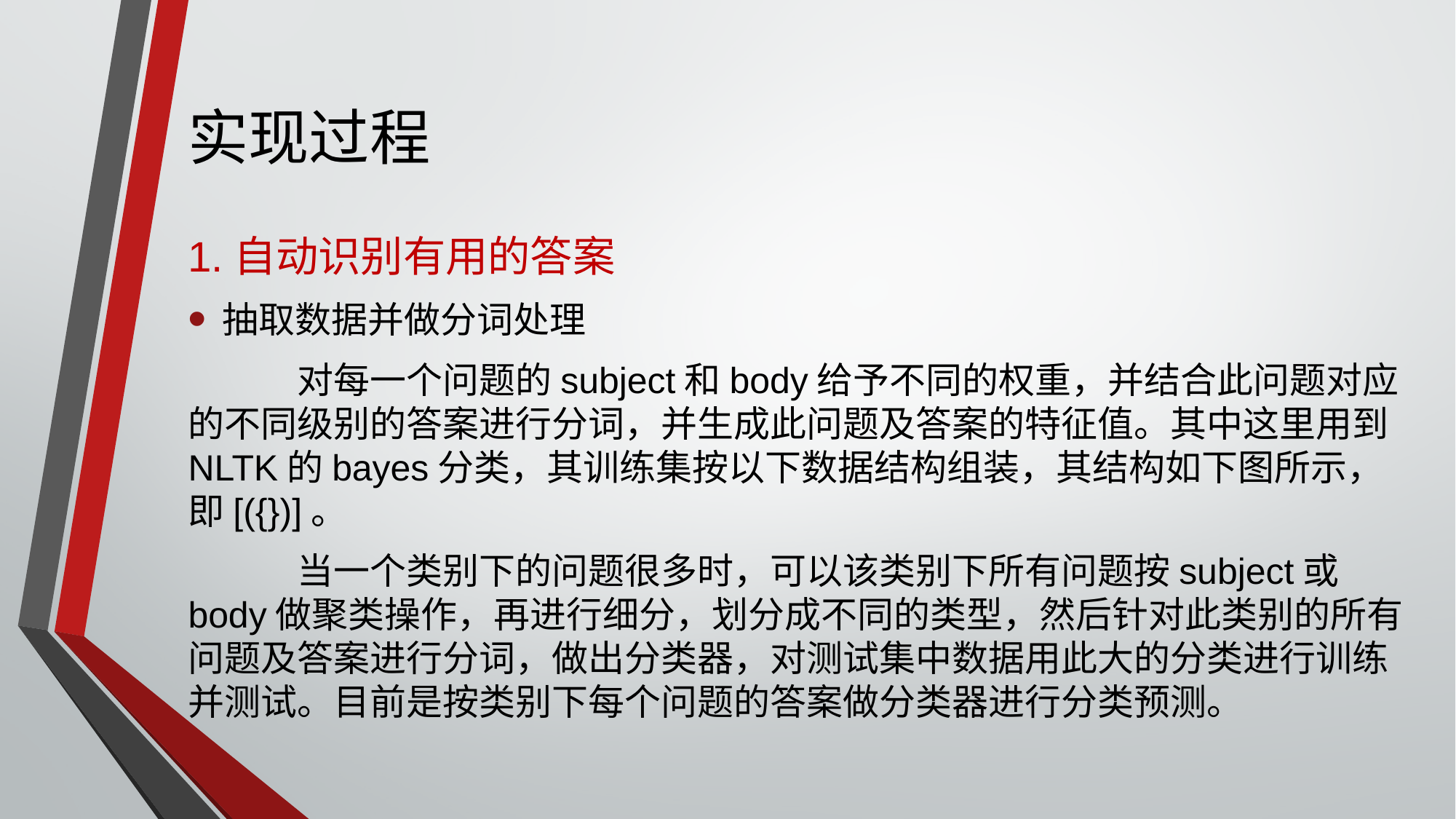

# 实现过程
1.自动识别有用的答案
抽取数据并做分词处理
	对每一个问题的subject和body给予不同的权重，并结合此问题对应的不同级别的答案进行分词，并生成此问题及答案的特征值。其中这里用到NLTK的bayes分类，其训练集按以下数据结构组装，其结构如下图所示，即[({})]。
	当一个类别下的问题很多时，可以该类别下所有问题按subject或body做聚类操作，再进行细分，划分成不同的类型，然后针对此类别的所有问题及答案进行分词，做出分类器，对测试集中数据用此大的分类进行训练并测试。目前是按类别下每个问题的答案做分类器进行分类预测。